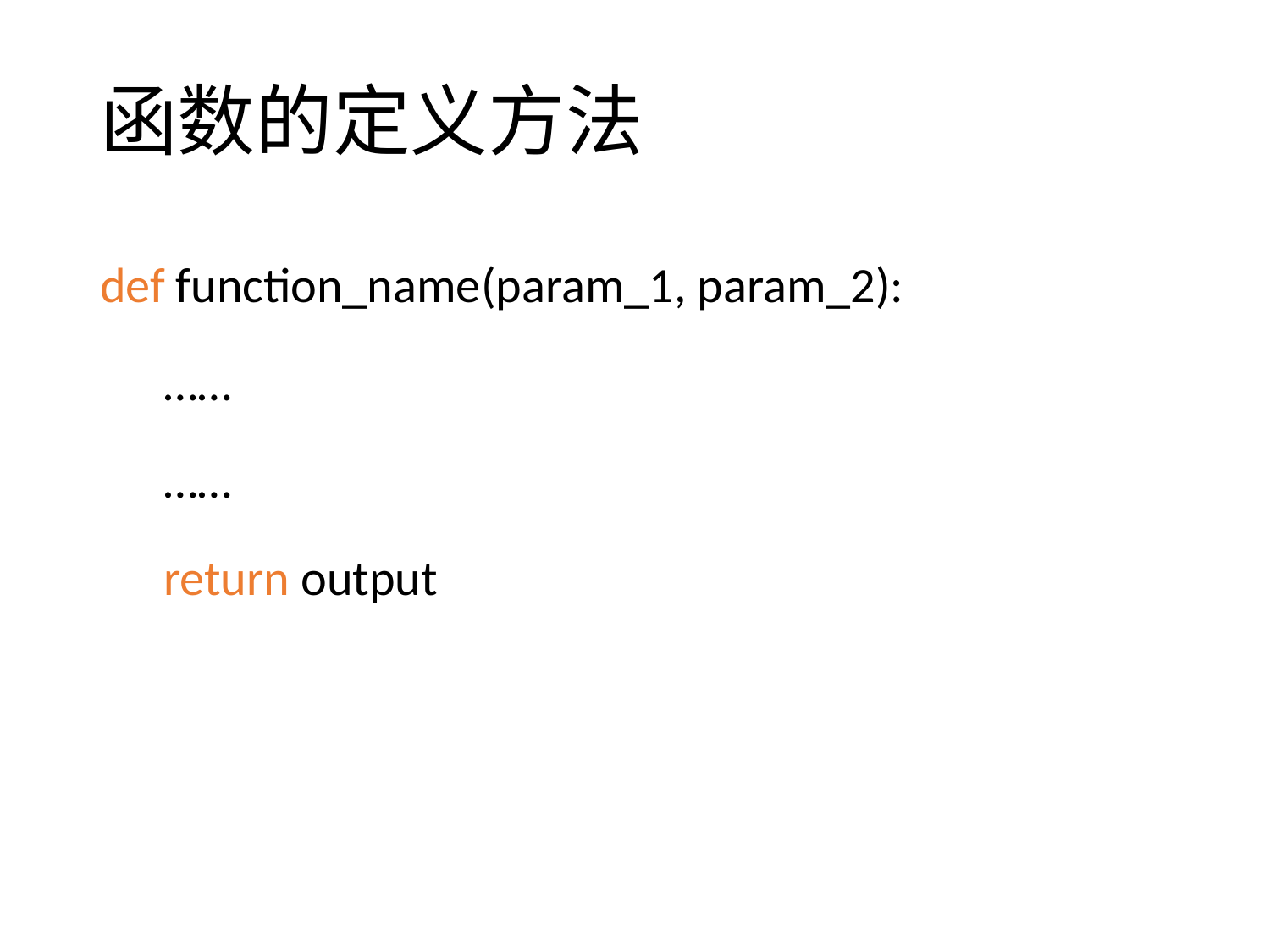

# 函数的定义方法
def function_name(param_1, param_2):
……
……
return output